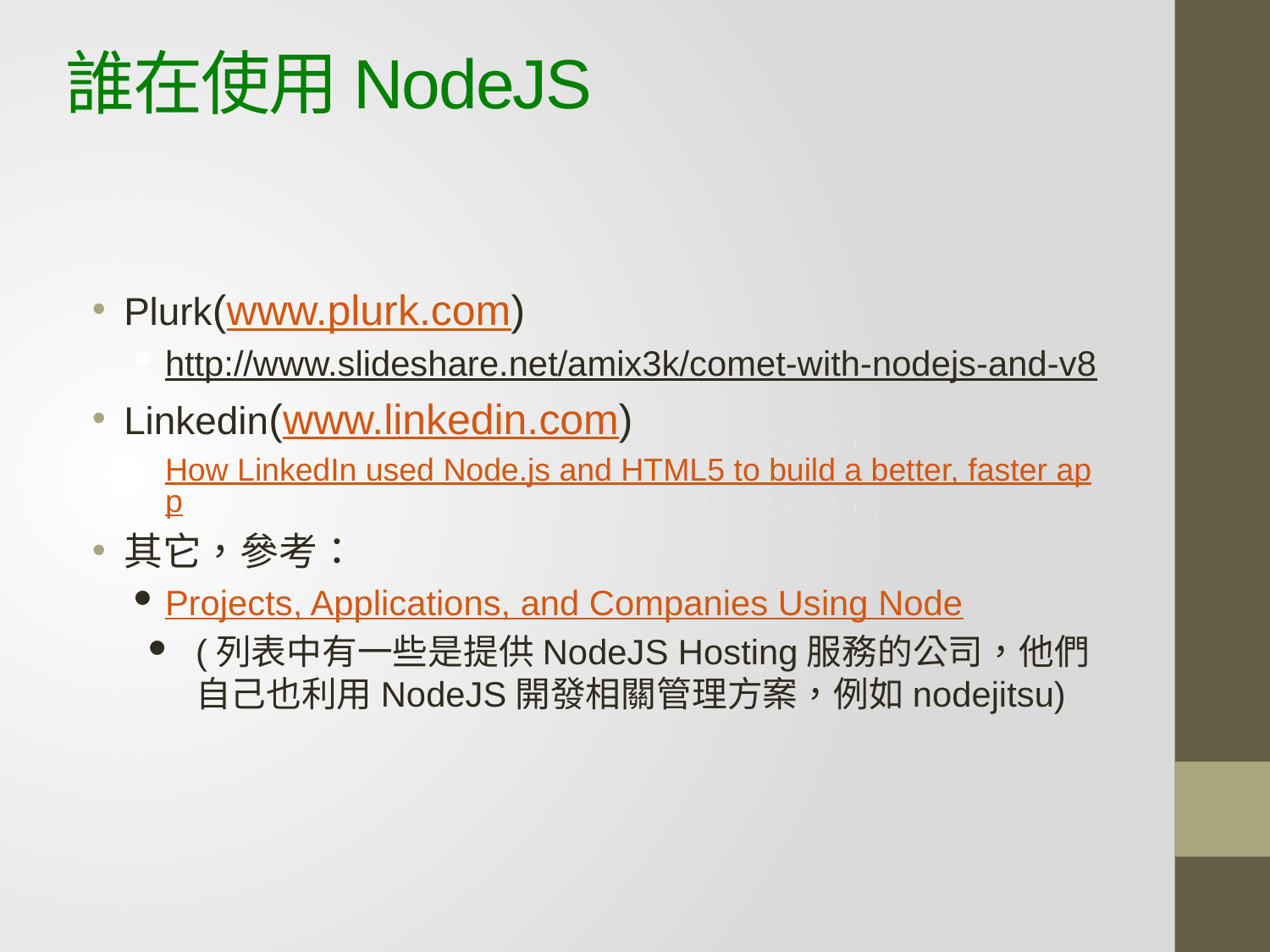

# 誰在使用NodeJS

Plurk(www.plurk.com)
http://www.slideshare.net/amix3k/comet-with-nodejs-and-v8
Linkedin(www.linkedin.com)
How LinkedIn used Node.js and HTML5 to build a better, faster app
其它，參考：
Projects, Applications, and Companies Using Node
(列表中有一些是提供NodeJS Hosting服務的公司，他們自己也利用NodeJS開發相關管理方案，例如nodejitsu)